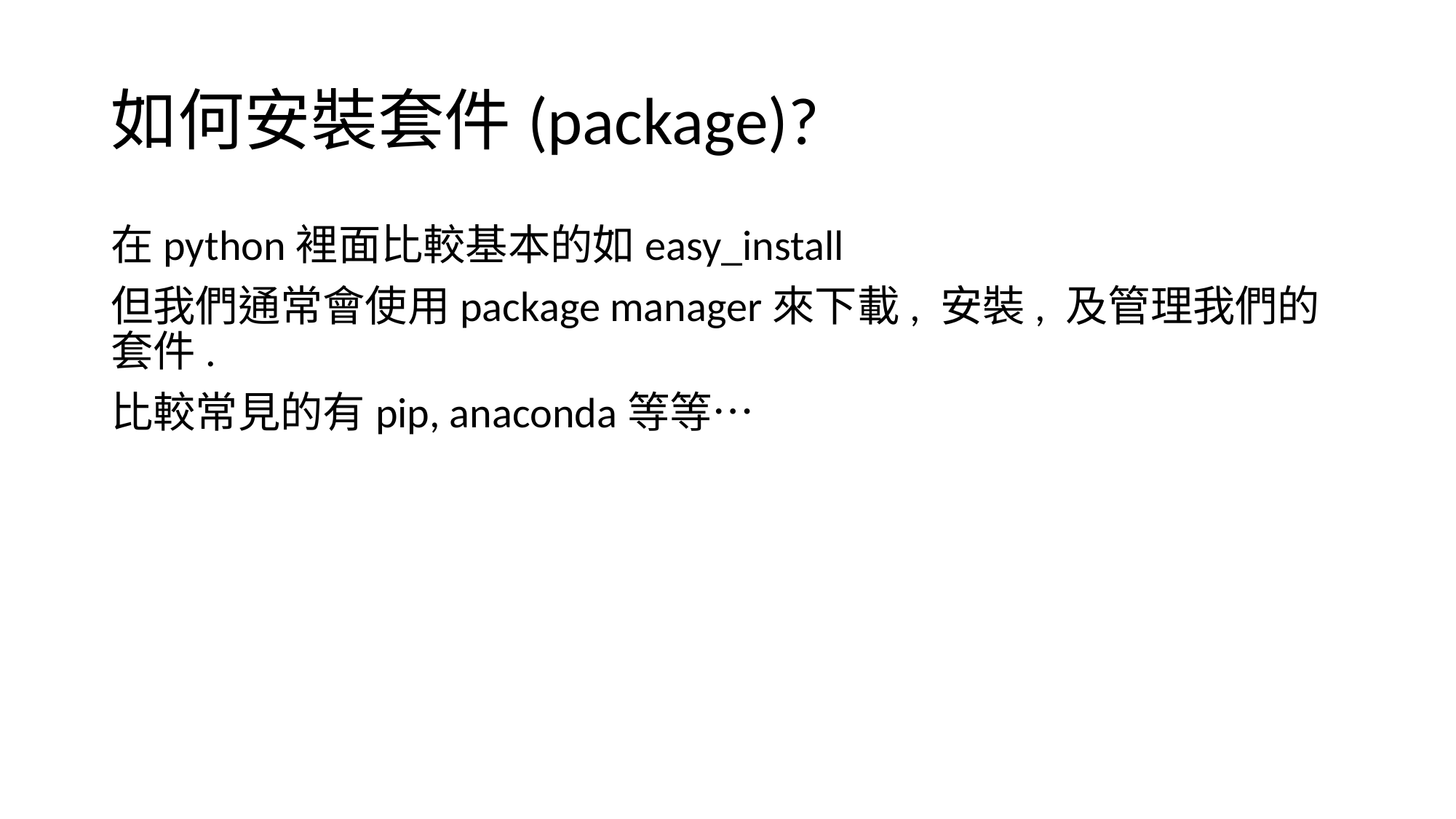

# 如何安裝套件(package)?
在python裡面比較基本的如easy_install
但我們通常會使用package manager來下載, 安裝, 及管理我們的套件.
比較常見的有pip, anaconda等等…